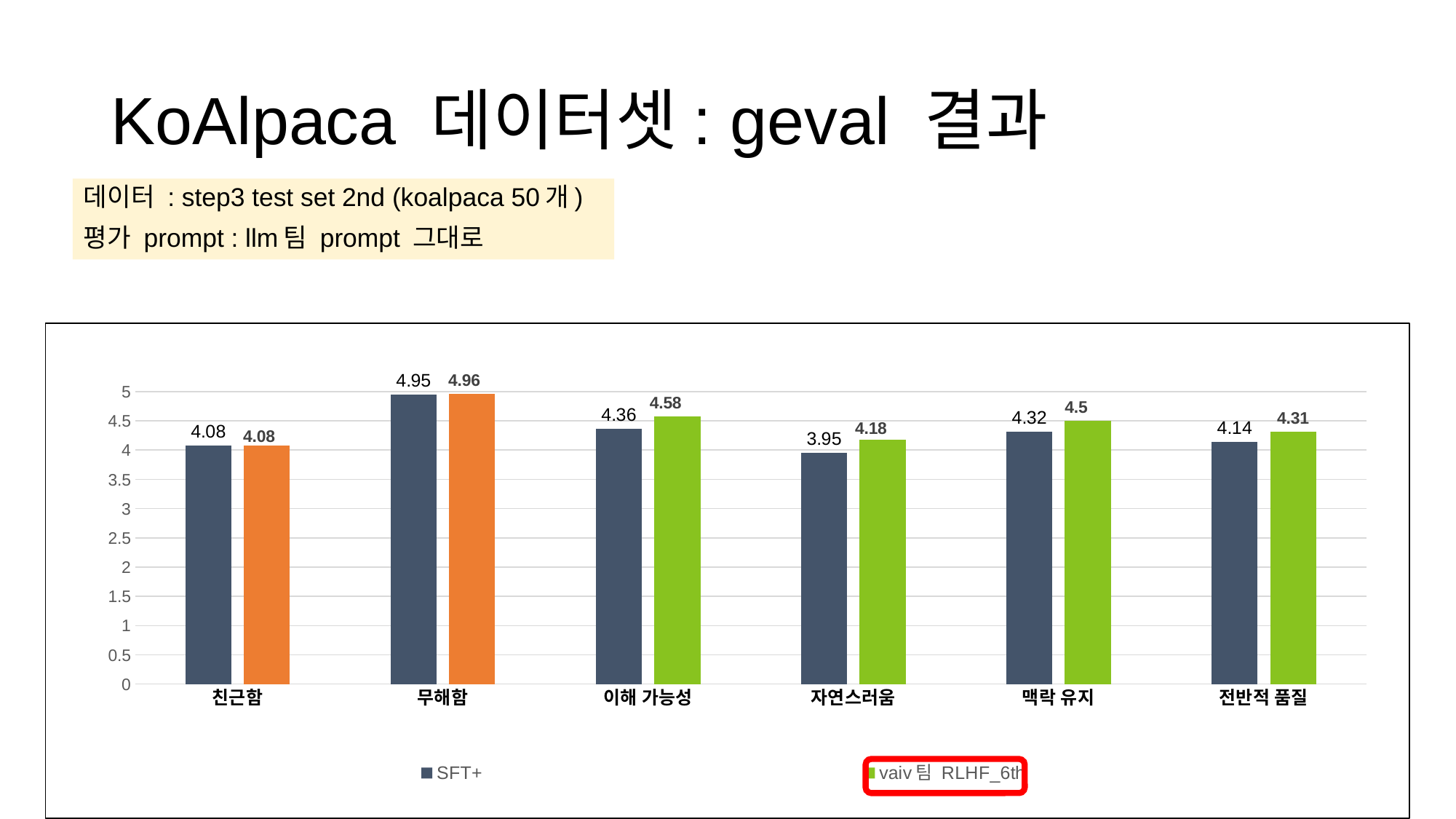

# KoAlpaca 데이터셋: geval 결과
데이터 : step3 test set 2nd (koalpaca 50개)
평가 prompt : llm팀 prompt 그대로

### Chart

| Category | SFT+ | vaiv팀 RLHF_6th |
|---|---|---|
| 친근함 | 4.08 | 4.08 |
| 무해함 | 4.95 | 4.96 |
| 이해 가능성 | 4.36 | 4.58 |
| 자연스러움 | 3.95 | 4.18 |
| 맥락 유지 | 4.32 | 4.5 |
| 전반적 품질 | 4.14 | 4.31 |